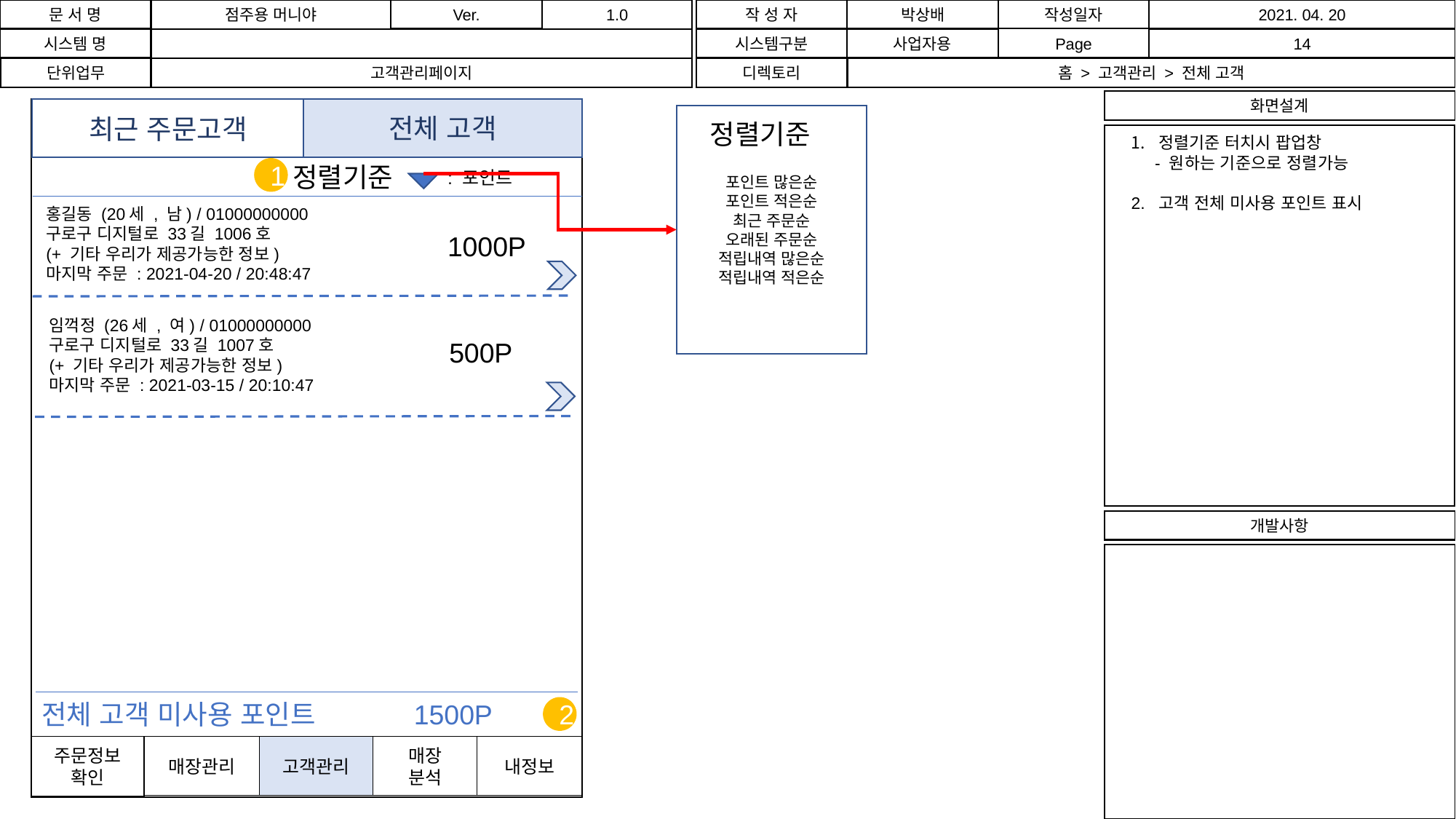

문 서 명
1.0
2021. 04. 20
Ver.
작성일자
박상배
작 성 자
점주용 머니야
14
시스템구분
사업자용
Page
시스템 명

단위업무
고객관리페이지
디렉토리
홈 > 고객관리 > 전체 고객
화면설계
최근 주문고객
전체 고객

포인트 많은순
포인트 적은순
최근 주문순
오래된 주문순
적립내역 많은순
적립내역 적은순
정렬기준

정렬기준 터치시 팝업창
     - 원하는 기준으로 정렬가능

2.  고객 전체 미사용 포인트 표시
정렬기준
1
: 포인트

홍길동 (20세 , 남) / 01000000000
구로구 디지털로 33길 1006호
(+ 기타 우리가 제공가능한 정보)
마지막 주문 : 2021-04-20 / 20:48:47

1000P

임꺽정 (26세 , 여) / 01000000000
구로구 디지털로 33길 1007호
(+ 기타 우리가 제공가능한 정보)
마지막 주문 : 2021-03-15 / 20:10:47

500P

개발사항

전체 고객 미사용 포인트            1500P
2
매장관리
매장
분석
고객관리
내정보
주문정보
확인